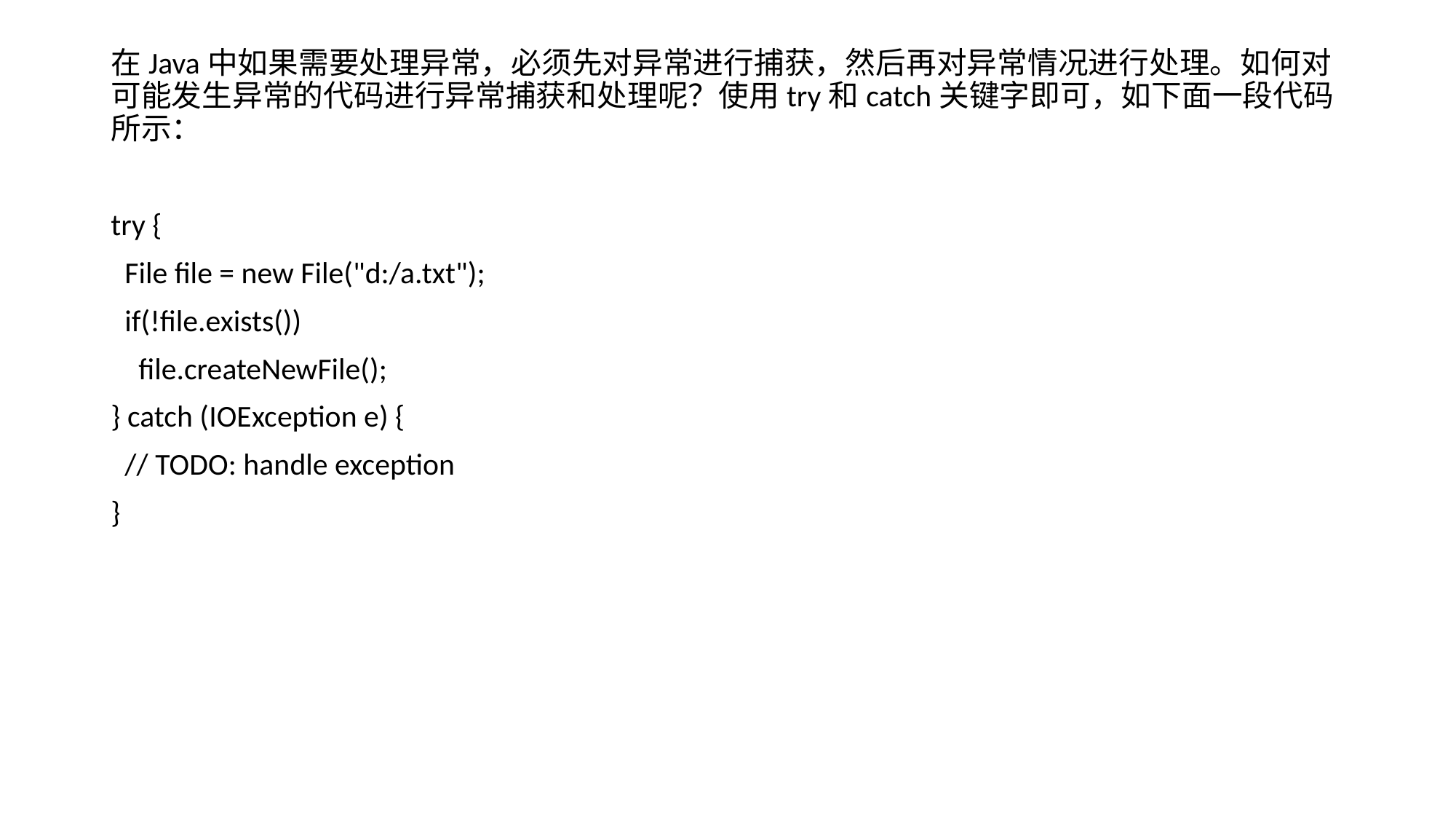

在Java中如果需要处理异常，必须先对异常进行捕获，然后再对异常情况进行处理。如何对可能发生异常的代码进行异常捕获和处理呢？使用try和catch关键字即可，如下面一段代码所示：

try {
  File file = new File("d:/a.txt");
  if(!file.exists())
    file.createNewFile();
} catch (IOException e) {
  // TODO: handle exception
}